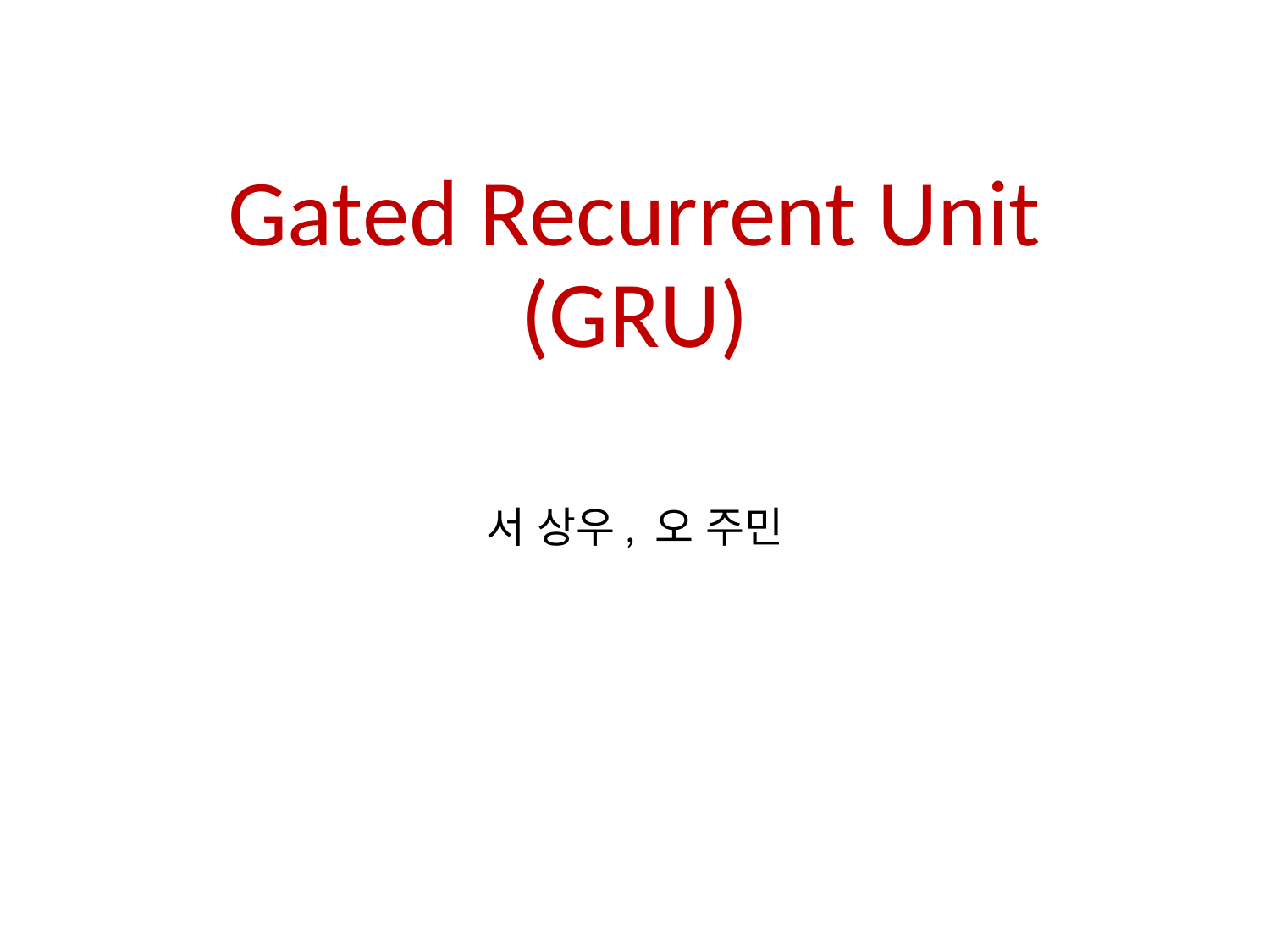

# Gated Recurrent Unit (GRU)
서 상우, 오 주민